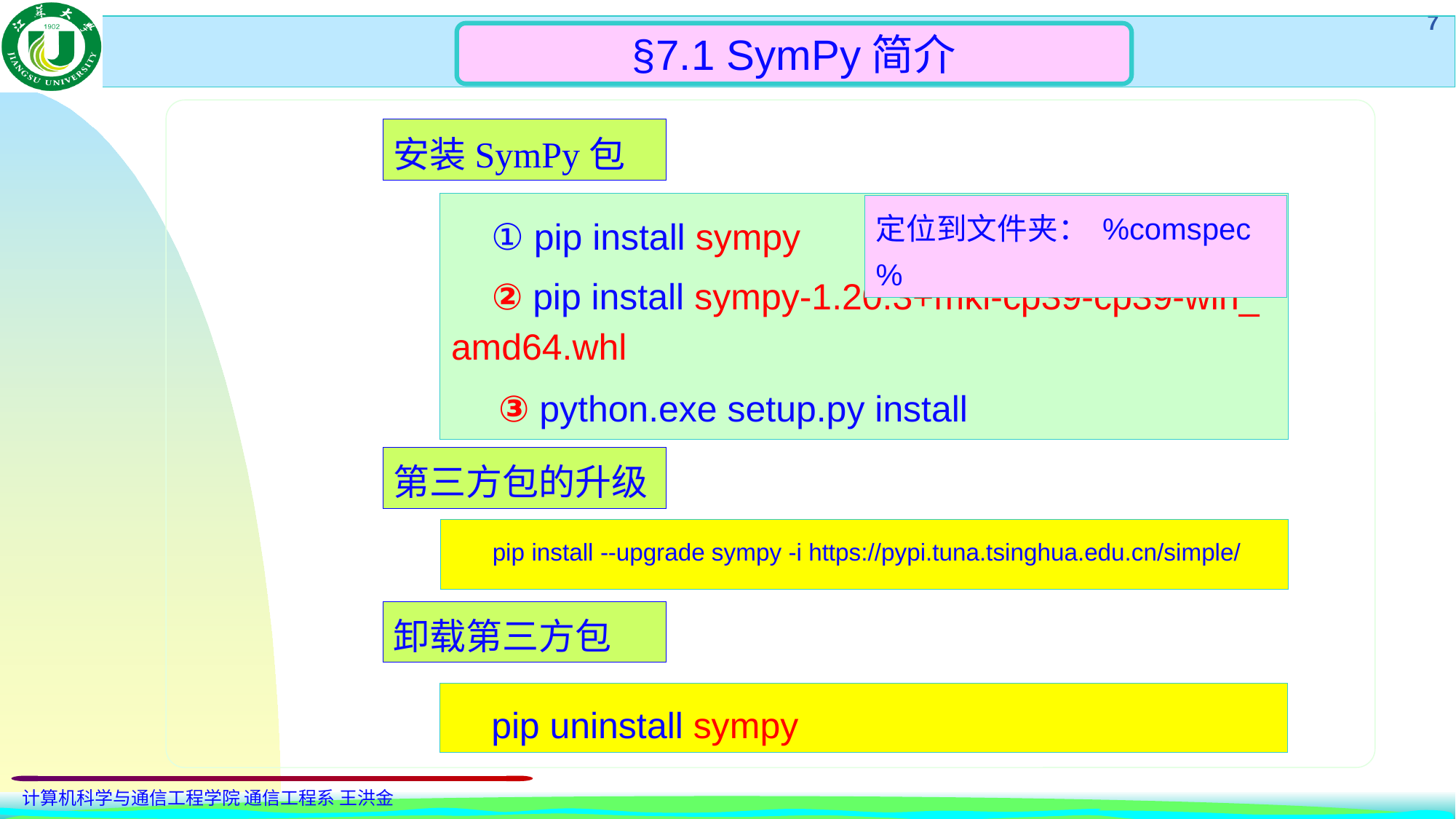

§7.1 SymPy简介

安装SymPy包
    ① pip install sympy

定位到文件夹： %comspec%
    ② pip install sympy-1.20.3+mkl-cp39-cp39-win_ amd64.whl
    ③ python.exe setup.py install
第三方包的升级

pip install --upgrade sympy -i https://pypi.tuna.tsinghua.edu.cn/simple/
卸载第三方包

pip uninstall sympy